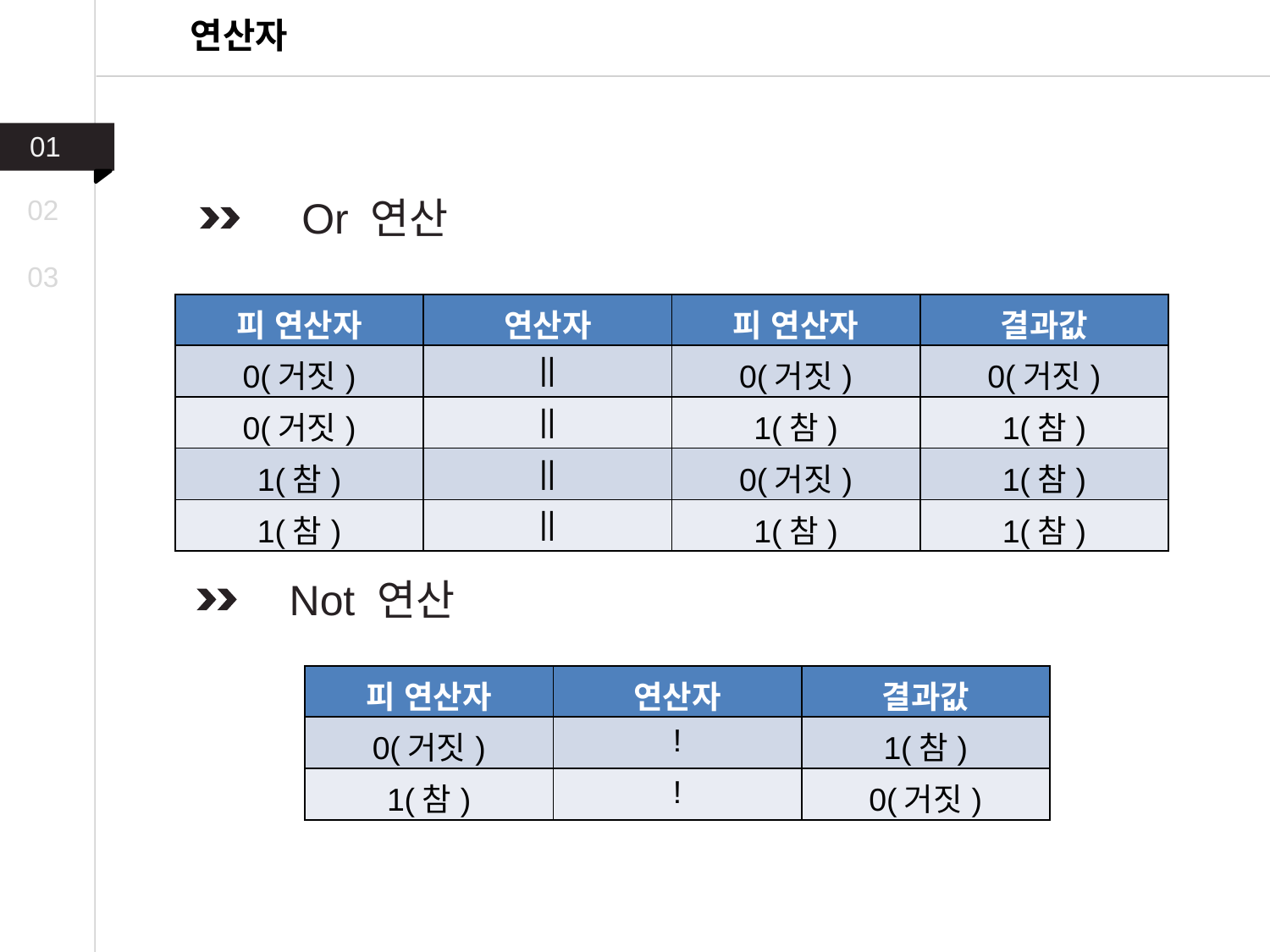

연산자
01

Or 연산
02

03
| 피 연산자 | 연산자 | 피 연산자 | 결과값 |
| --- | --- | --- | --- |
| 0(거짓) | || | 0(거짓) | 0(거짓) |
| 0(거짓) | || | 1(참) | 1(참) |
| 1(참) | || | 0(거짓) | 1(참) |
| 1(참) | || | 1(참) | 1(참) |
Not 연산

| 피 연산자 | 연산자 | 결과값 |
| --- | --- | --- |
| 0(거짓) | ! | 1(참) |
| 1(참) | ! | 0(거짓) |